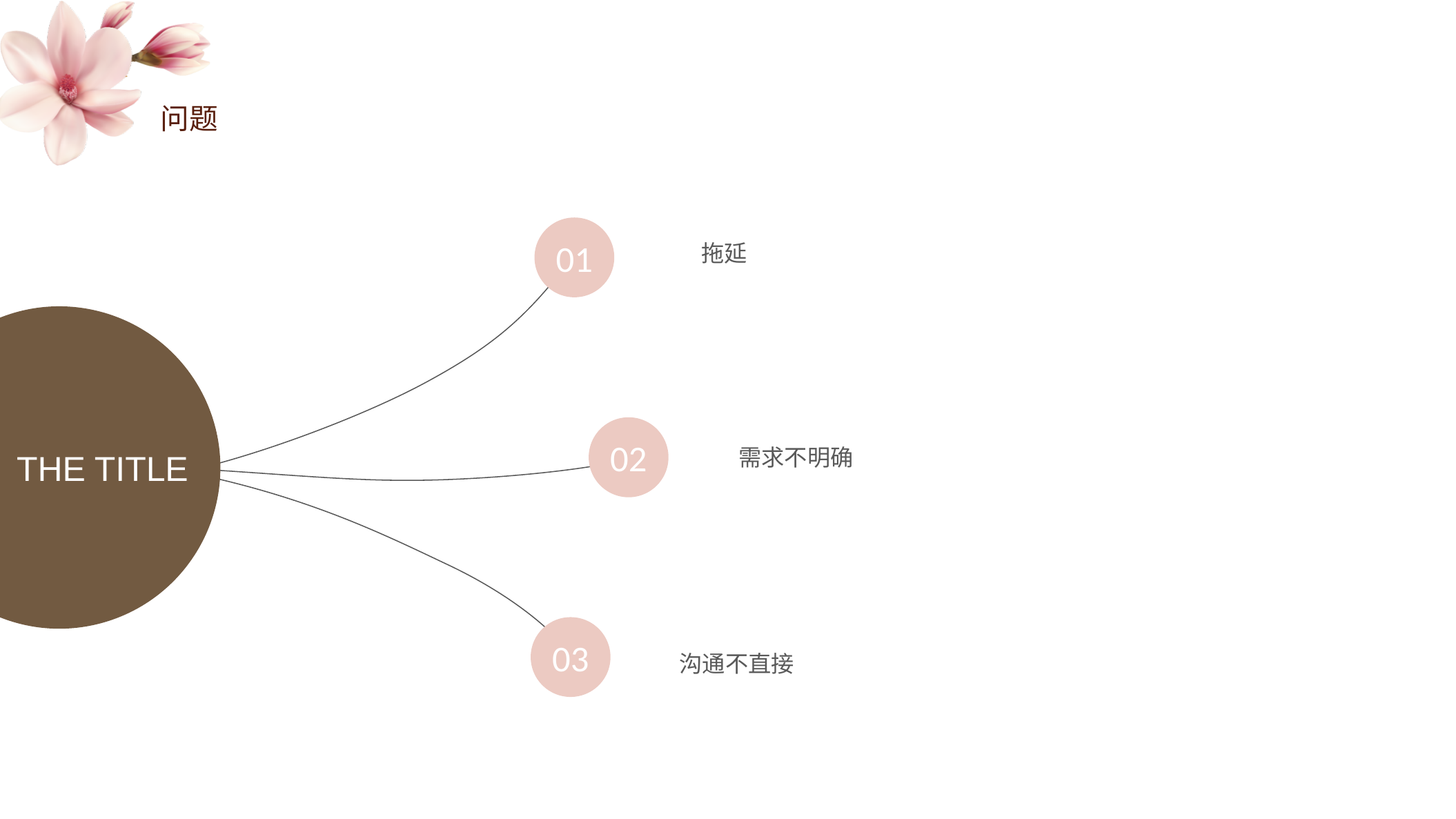

问题
01
拖延

THE TITLE
02
需求不明确
03
沟通不直接